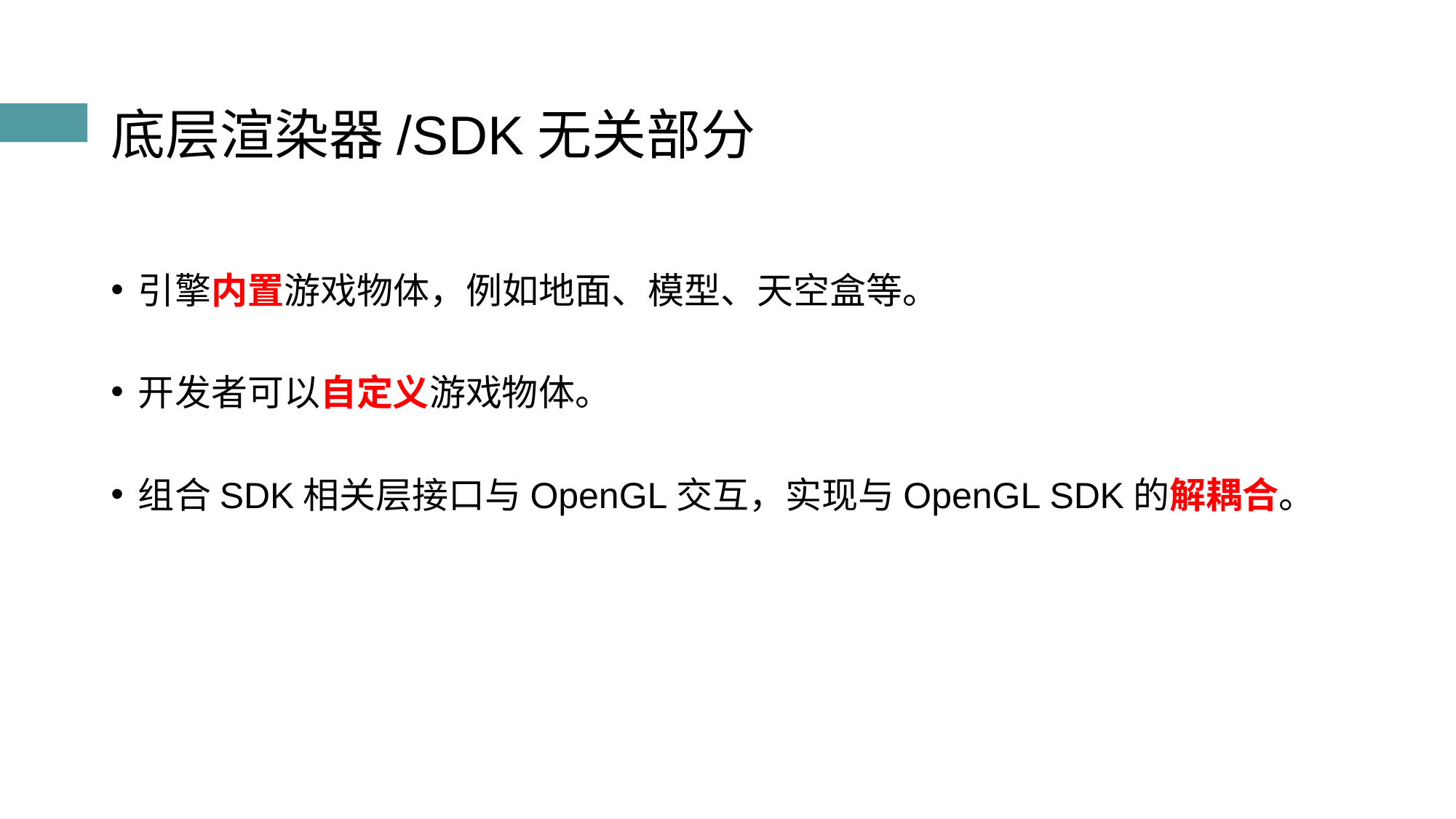

# 底层渲染器/SDK无关部分
引擎内置游戏物体，例如地面、模型、天空盒等。
开发者可以自定义游戏物体。
组合SDK相关层接口与OpenGL交互，实现与OpenGL SDK的解耦合。